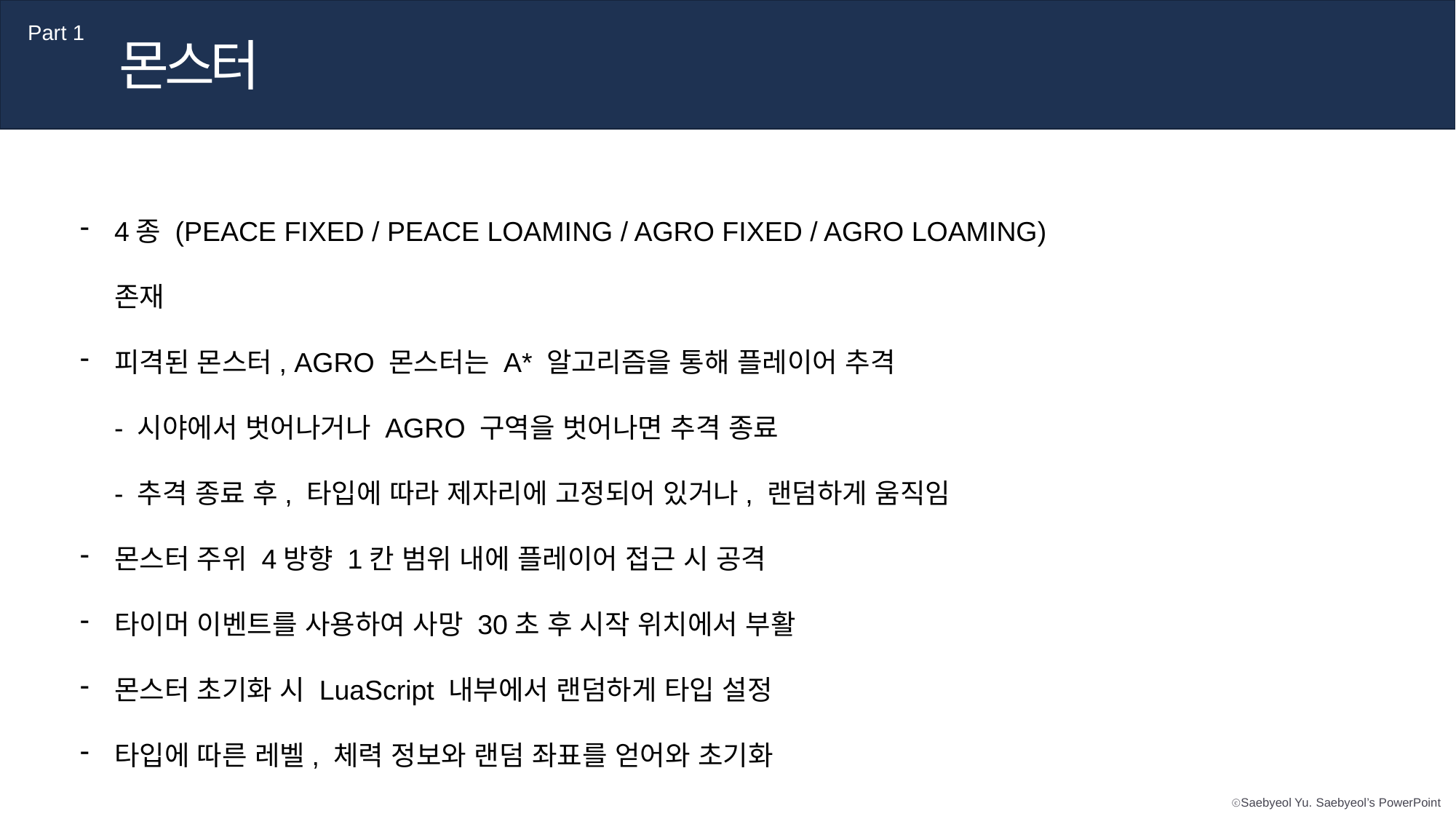

Part 1
몬스터
4종 (PEACE FIXED / PEACE LOAMING / AGRO FIXED / AGRO LOAMING) 존재
피격된 몬스터, AGRO 몬스터는 A* 알고리즘을 통해 플레이어 추격
- 시야에서 벗어나거나 AGRO 구역을 벗어나면 추격 종료
- 추격 종료 후, 타입에 따라 제자리에 고정되어 있거나, 랜덤하게 움직임
몬스터 주위 4방향 1칸 범위 내에 플레이어 접근 시 공격
타이머 이벤트를 사용하여 사망 30초 후 시작 위치에서 부활
몬스터 초기화 시 LuaScript 내부에서 랜덤하게 타입 설정
타입에 따른 레벨, 체력 정보와 랜덤 좌표를 얻어와 초기화